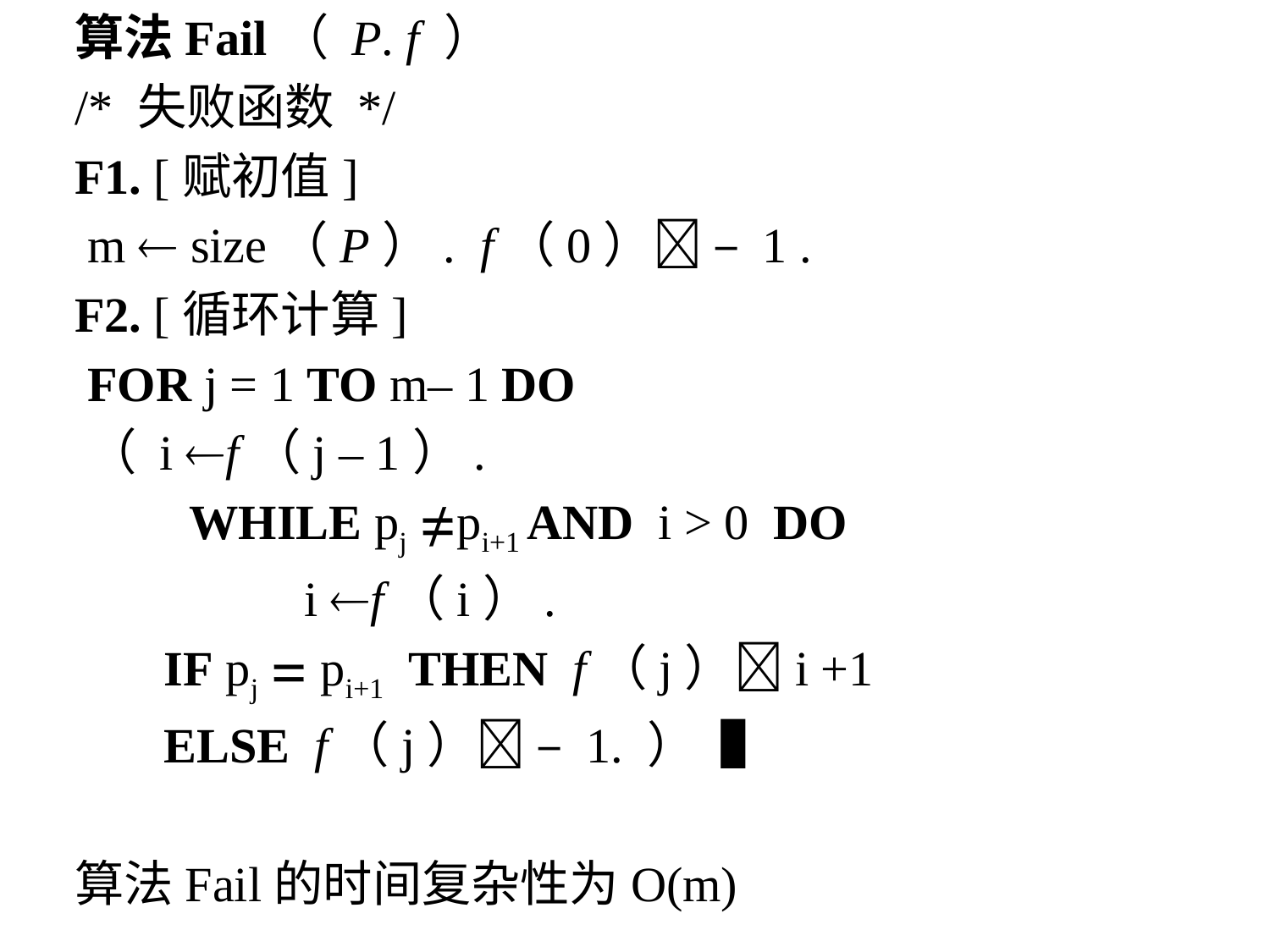

算法Fail（ P. f ）
/* 失败函数 */
F1. [赋初值]
m ← size（P）.  f（0）← – 1 .
F2. [循环计算]
FOR j = 1 TO m– 1 DO
（ i ←f（j – 1）.
	 WHILE pj ≠pi+1 AND  i > 0  DO
		i ←f（i）.
	IF pj = pi+1  THEN  f（j）←i +1
	ELSE  f（j）← – 1. ）▐

算法Fail的时间复杂性为O(m)